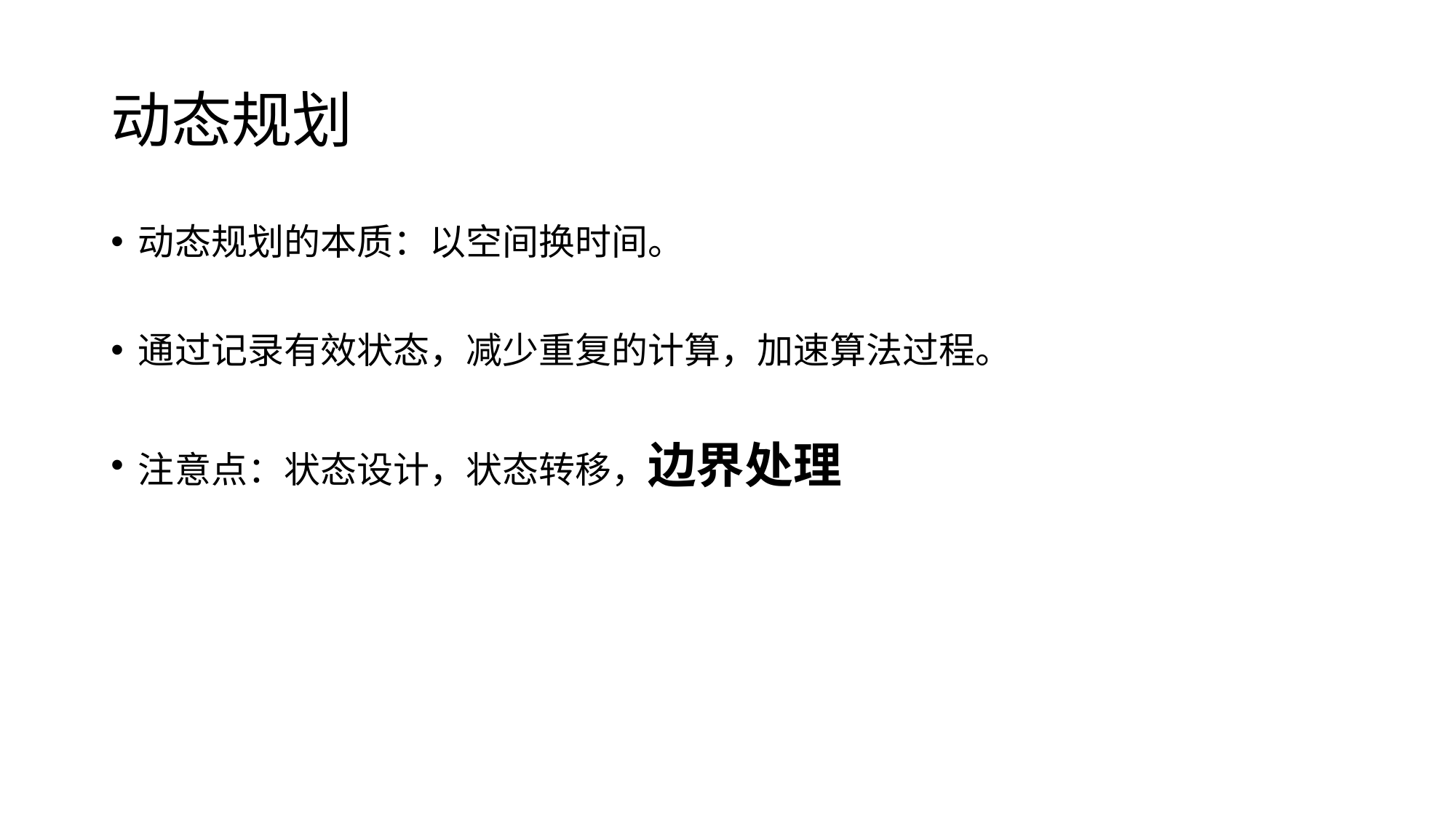

# 动态规划
动态规划的本质：以空间换时间。

通过记录有效状态，减少重复的计算，加速算法过程。

注意点：状态设计，状态转移，边界处理